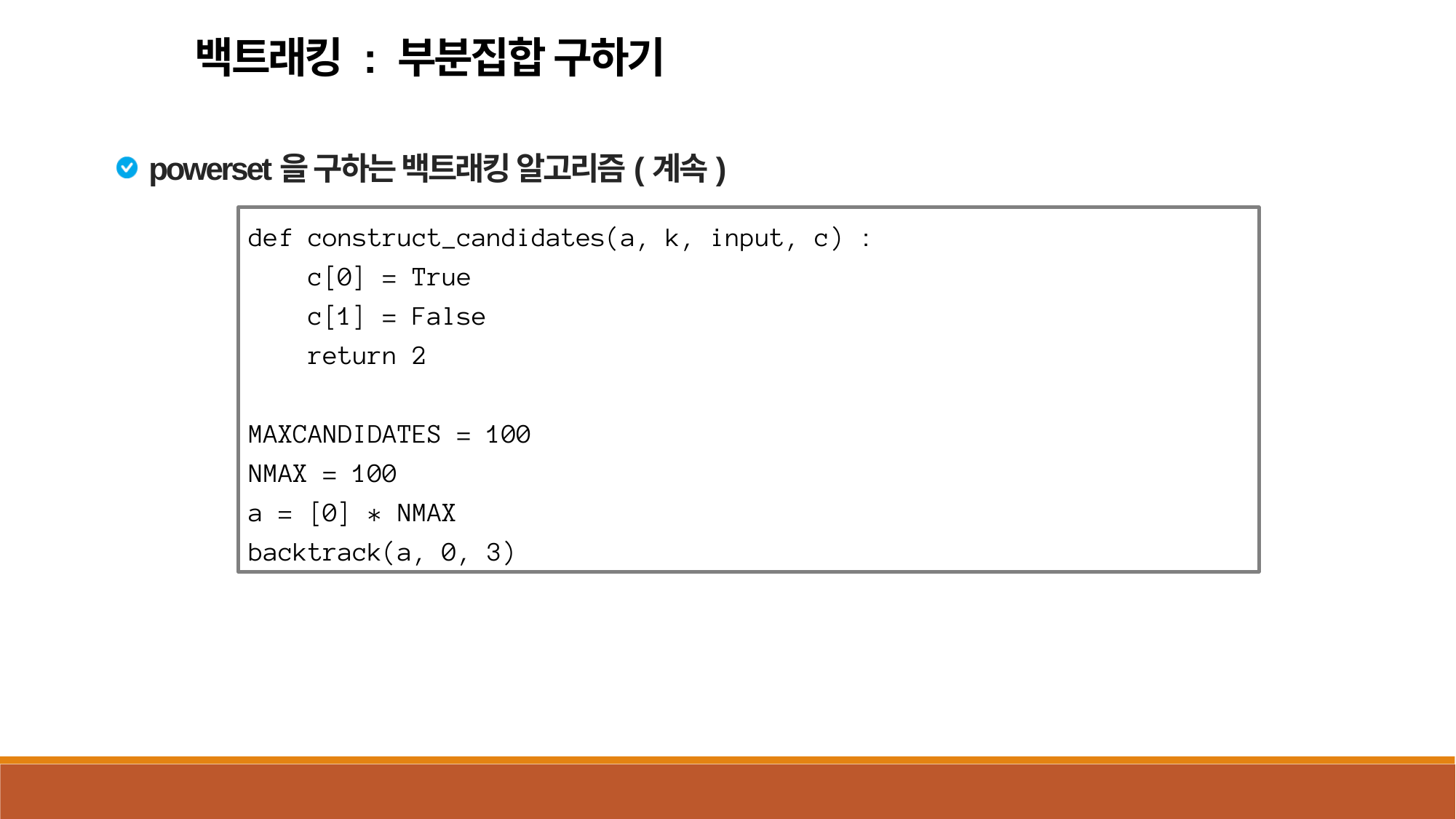

백트래킹 : 부분집합 구하기
powerset을 구하는 백트래킹 알고리즘(계속)
def construct_candidates(a, k, input, c) :
    c[0] = True
    c[1] = False
    return 2

MAXCANDIDATES = 100
NMAX = 100
a = [0] * NMAX
backtrack(a, 0, 3)